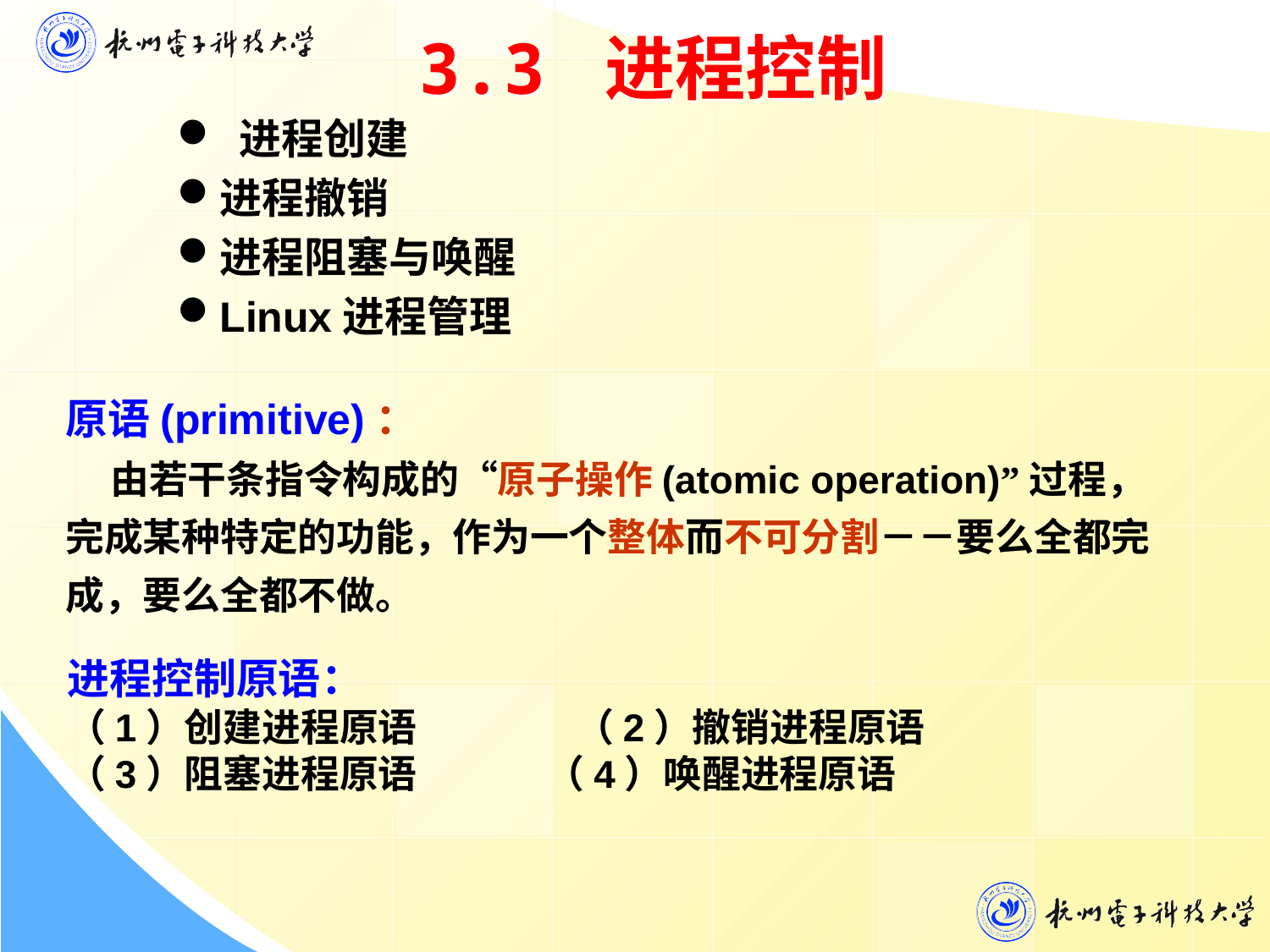

3.3 进程控制
 进程创建
进程撤销
进程阻塞与唤醒
Linux进程管理
原语(primitive)：
    由若干条指令构成的“原子操作(atomic operation)”过程，完成某种特定的功能，作为一个整体而不可分割－－要么全都完成，要么全都不做。
进程控制原语：
（1）创建进程原语    	（2）撤销进程原语
（3）阻塞进程原语	           （4）唤醒进程原语